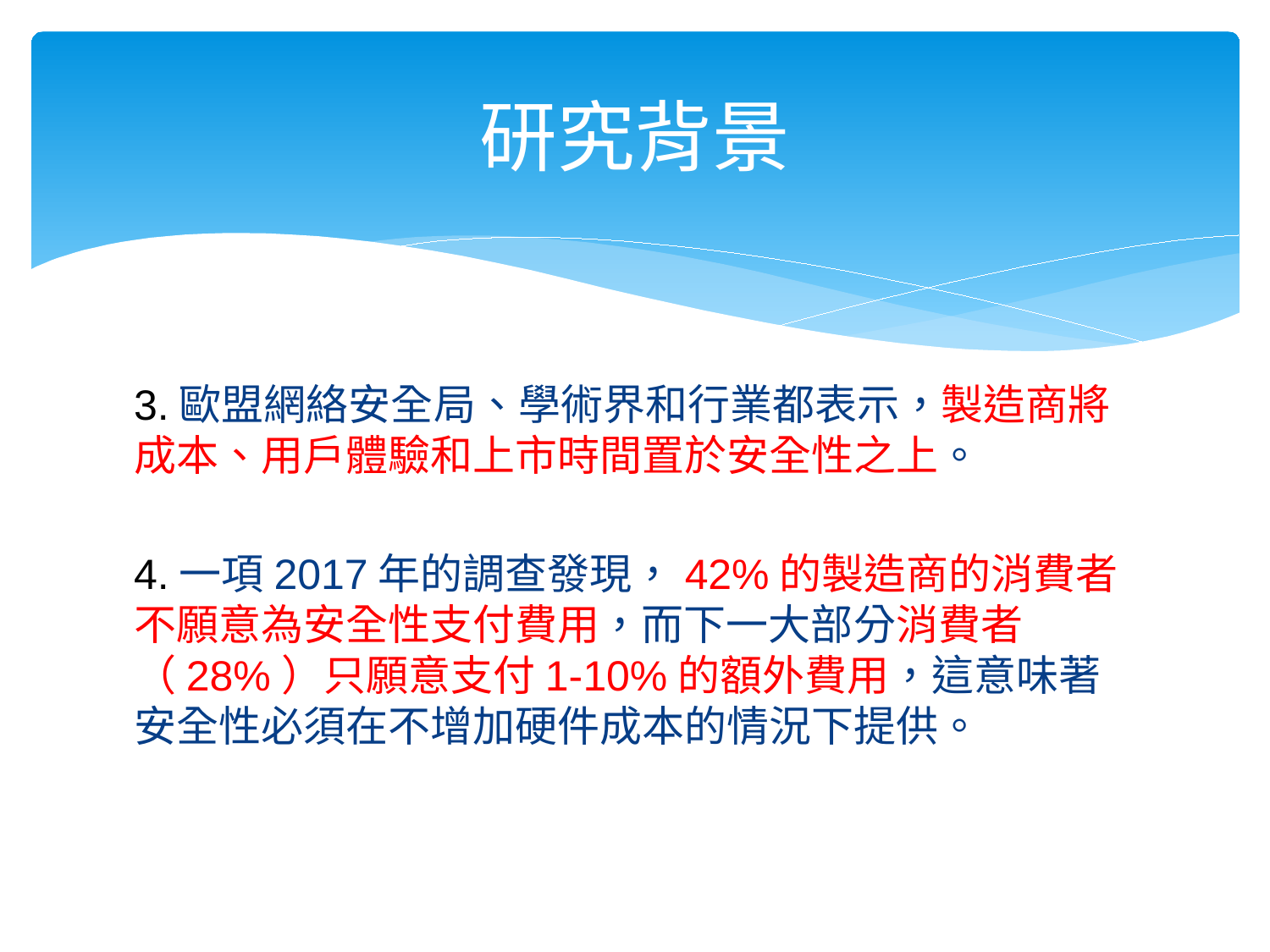

# 研究背景
3.歐盟網絡安全局、學術界和行業都表示，製造商將成本、用戶體驗和上市時間置於安全性之上。

4.一項2017年的調查發現，42%的製造商的消費者不願意為安全性支付費用，而下一大部分消費者（28%）只願意支付1-10%的額外費用，這意味著安全性必須在不增加硬件成本的情況下提供。